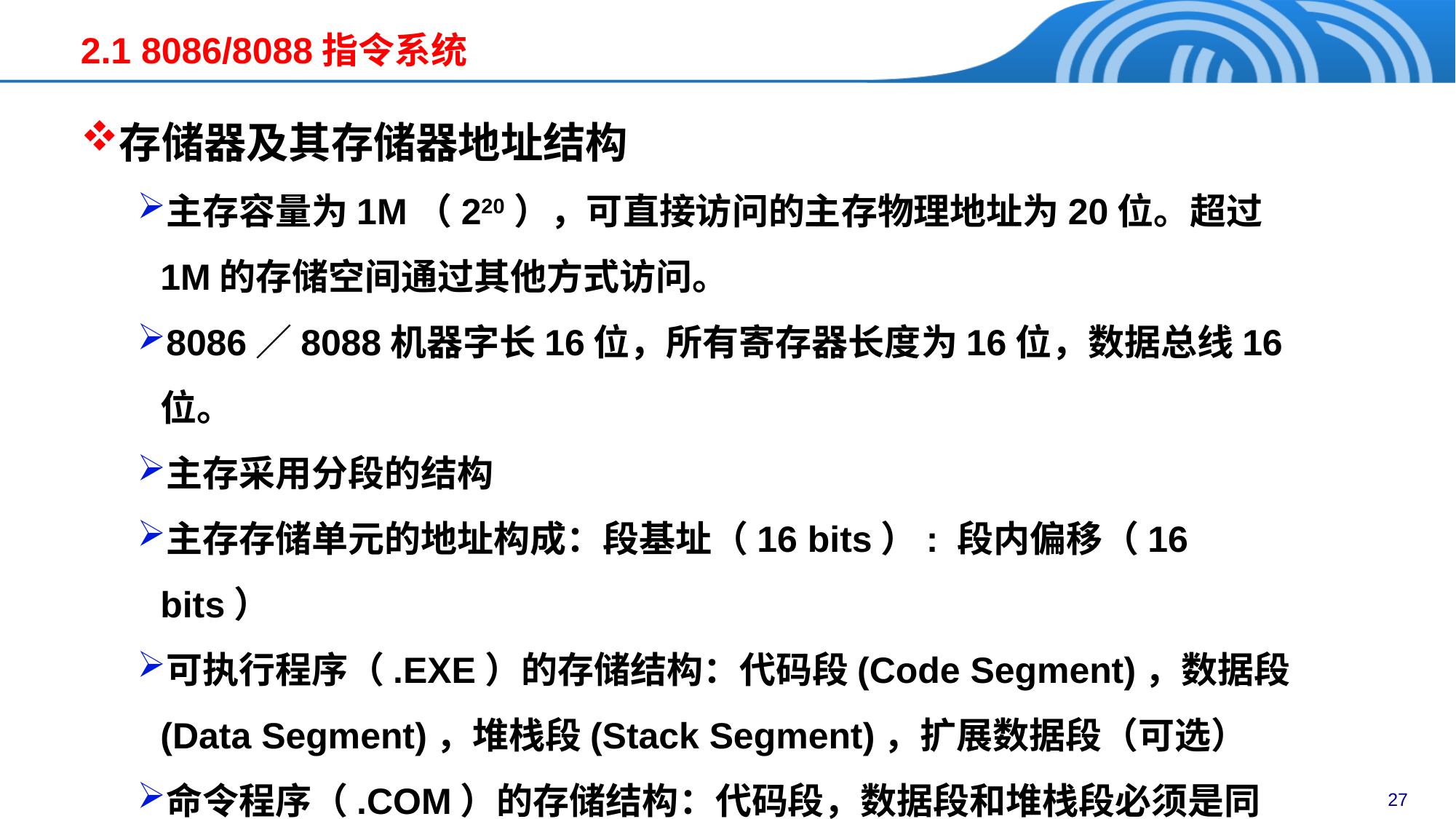

2.1 8086/8088指令系统
存储器及其存储器地址结构
主存容量为1M（220），可直接访问的主存物理地址为20位。超过1M的存储空间通过其他方式访问。
8086／8088机器字长16位，所有寄存器长度为16位，数据总线16位。
主存采用分段的结构
主存存储单元的地址构成：段基址（16 bits）: 段内偏移（16 bits）
可执行程序（.EXE）的存储结构：代码段(Code Segment)，数据段(Data Segment)，堆栈段(Stack Segment)，扩展数据段（可选）
命令程序（.COM）的存储结构：代码段，数据段和堆栈段必须是同一个段。所以命令程序最大为64KB存储空间。